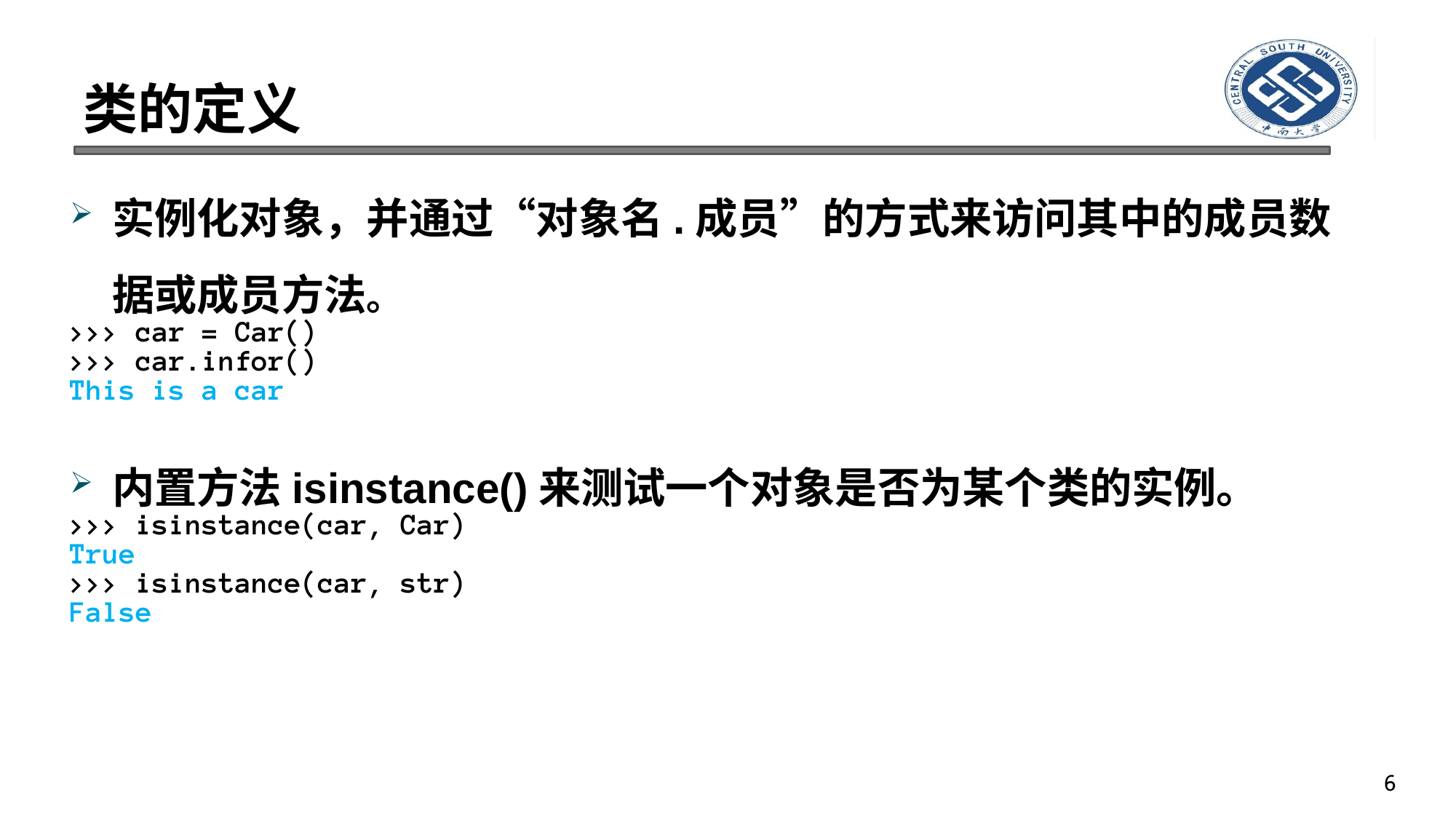

# 类的定义
实例化对象，并通过“对象名.成员”的方式来访问其中的成员数据或成员方法。
>>> car = Car()
>>> car.infor()
This is a car

内置方法isinstance()来测试一个对象是否为某个类的实例。
>>> isinstance(car, Car)
True
>>> isinstance(car, str)
False

6